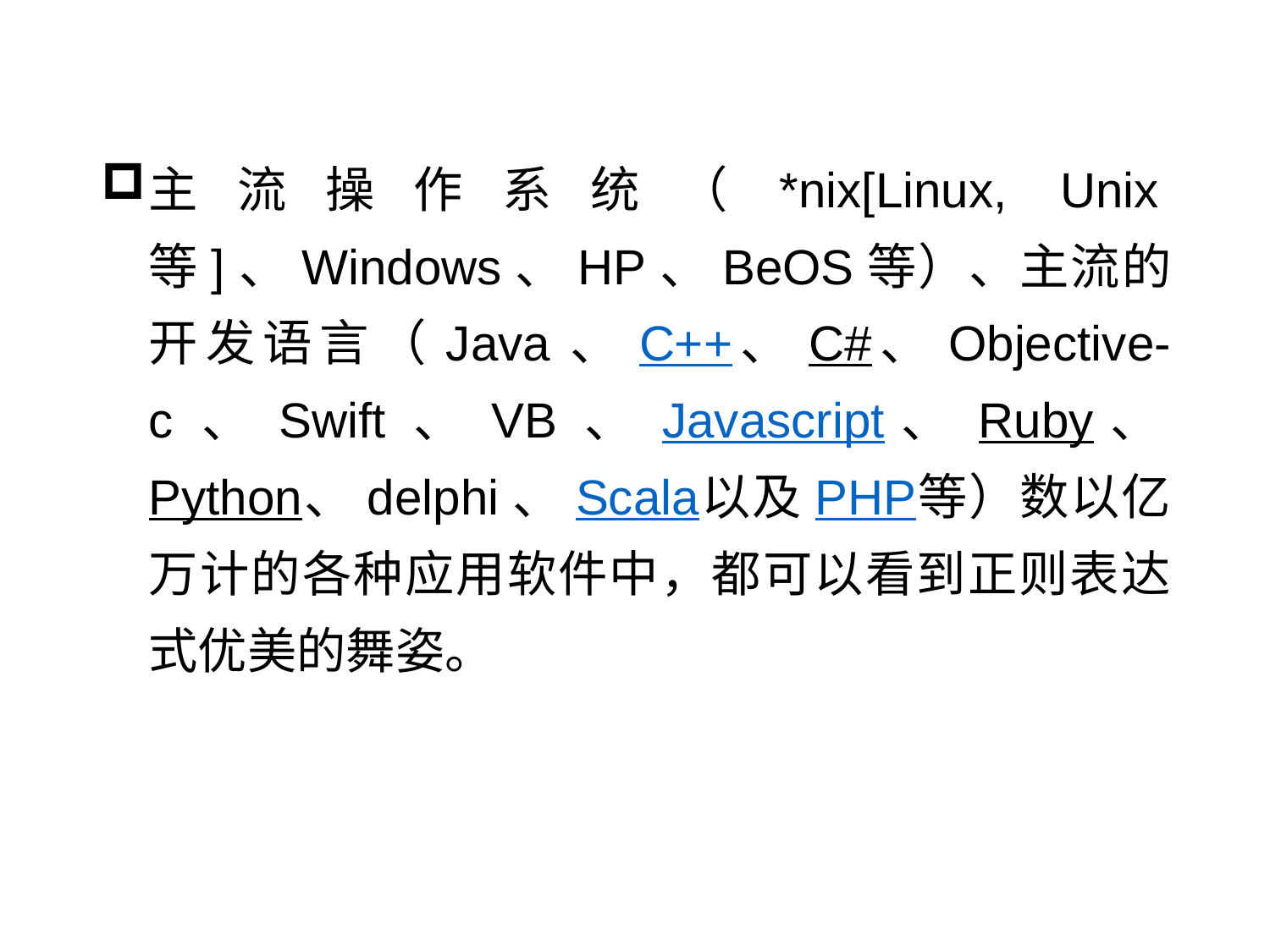

主流操作系统（*nix[Linux, Unix等]、Windows、HP、BeOS等）、主流的开发语言（Java、C++、C#、Objective-c、Swift、VB、Javascript、Ruby、Python、delphi、Scala以及PHP等）数以亿万计的各种应用软件中，都可以看到正则表达式优美的舞姿。